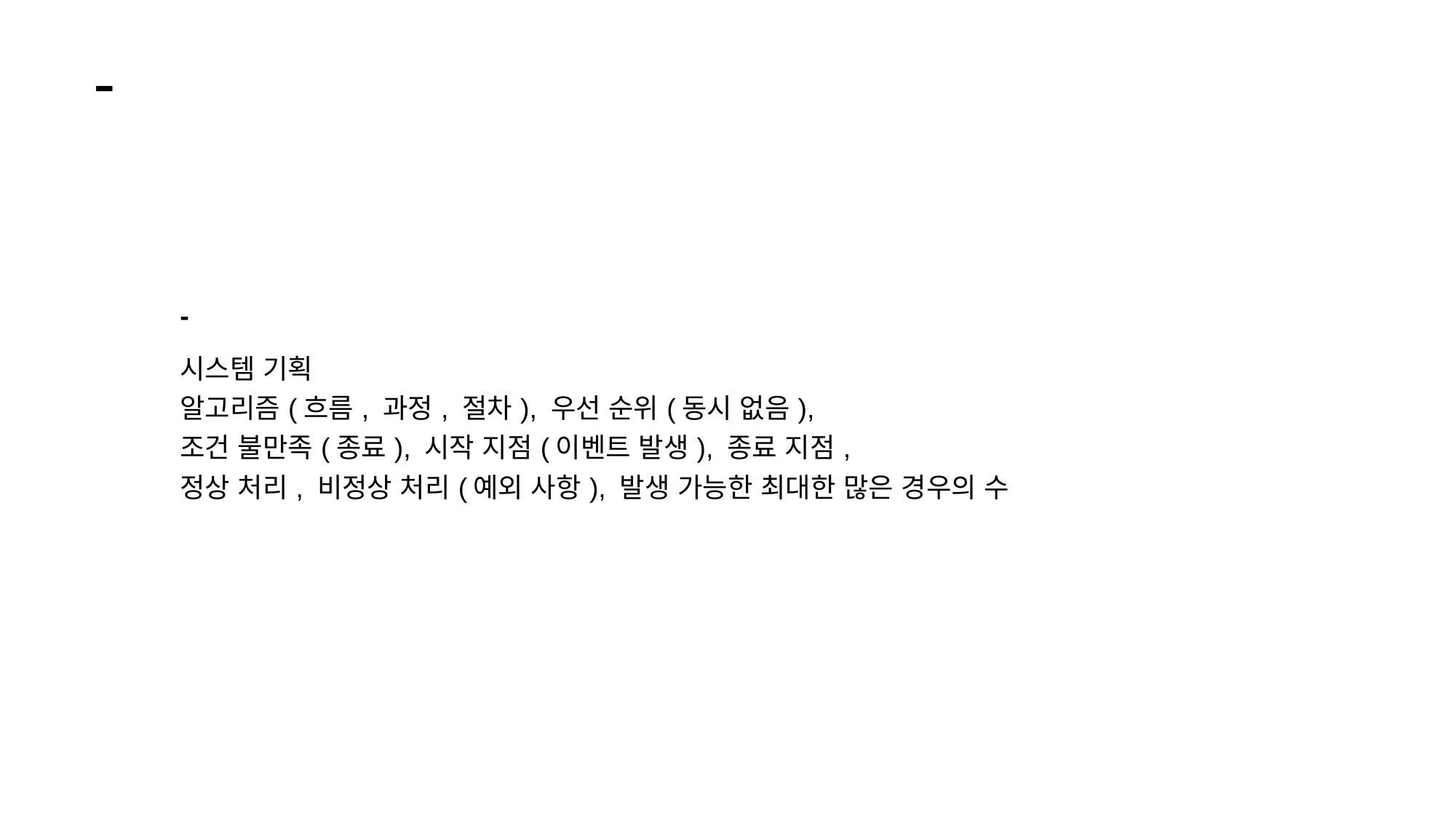

-
| - |
| --- |
| 시스템 기획 알고리즘(흐름, 과정, 절차), 우선 순위(동시 없음), 조건 불만족(종료), 시작 지점(이벤트 발생), 종료 지점, 정상 처리, 비정상 처리(예외 사항), 발생 가능한 최대한 많은 경우의 수 |